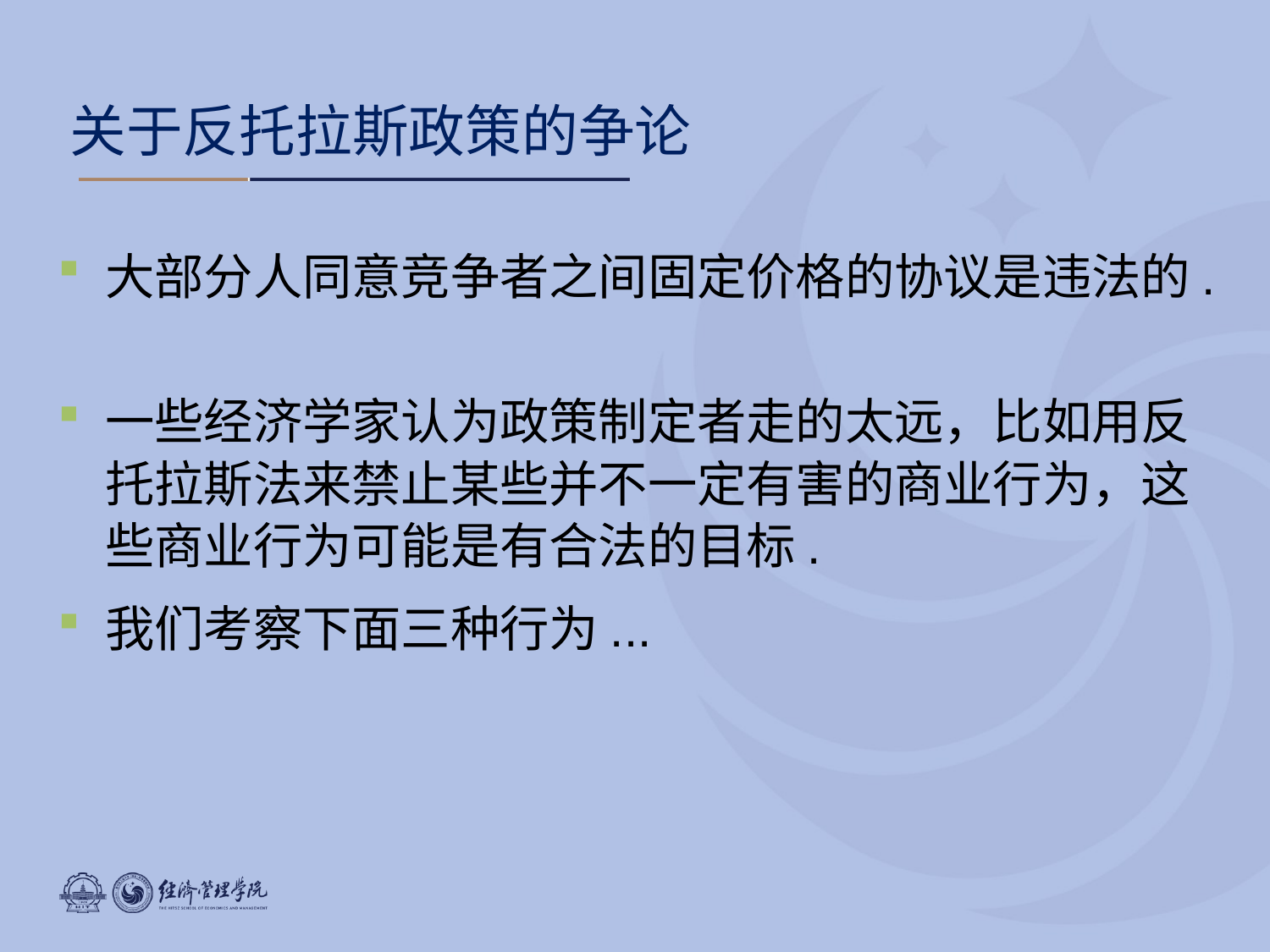

关于反托拉斯政策的争论
大部分人同意竞争者之间固定价格的协议是违法的.
一些经济学家认为政策制定者走的太远，比如用反托拉斯法来禁止某些并不一定有害的商业行为，这些商业行为可能是有合法的目标.
我们考察下面三种行为...